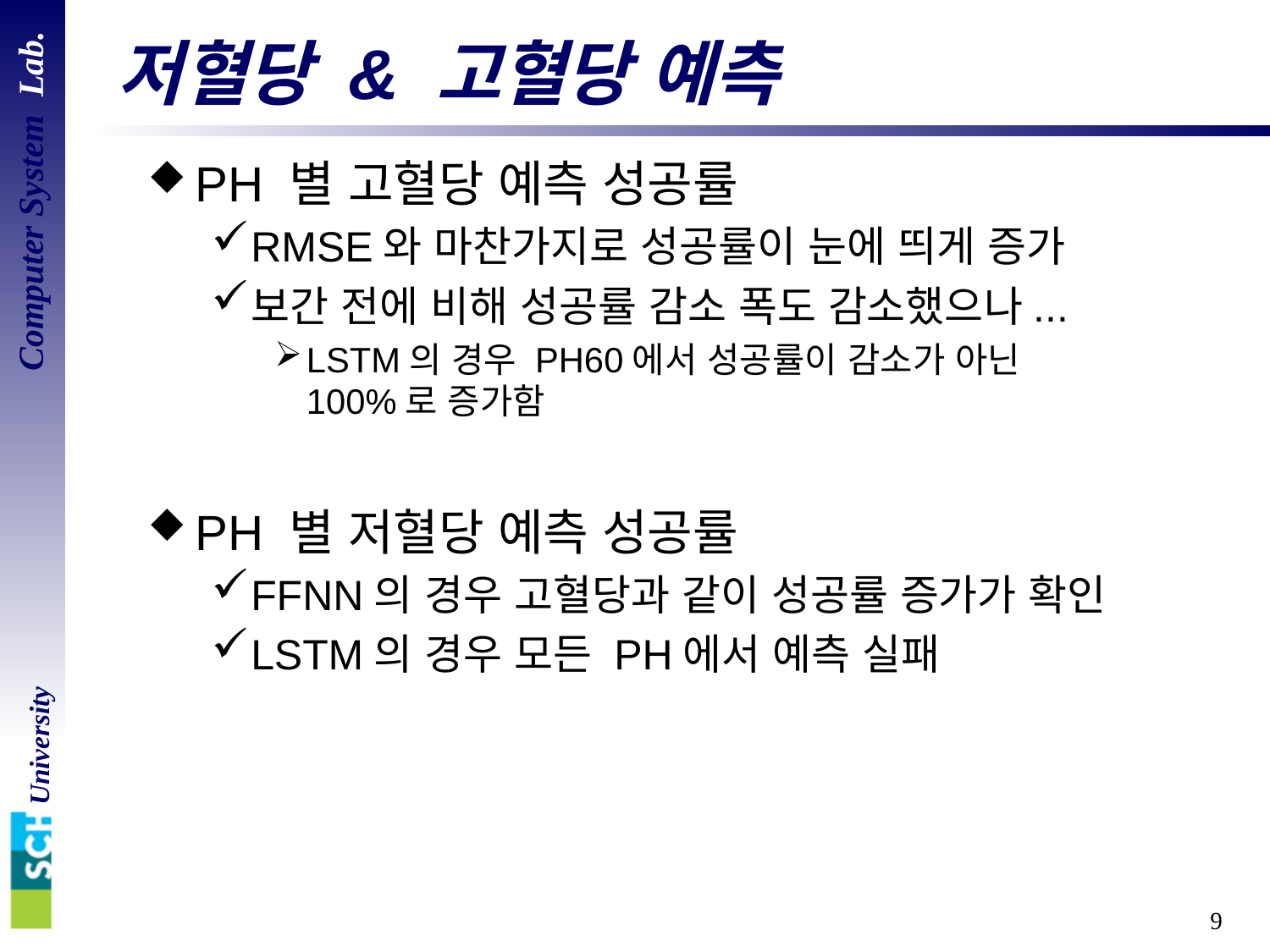

# 저혈당 & 고혈당 예측

PH 별 고혈당 예측 성공률
RMSE와 마찬가지로 성공률이 눈에 띄게 증가
보간 전에 비해 성공률 감소 폭도 감소했으나...
LSTM의 경우 PH60에서 성공률이 감소가 아닌
100%로 증가함

PH 별 저혈당 예측 성공률
FFNN의 경우 고혈당과 같이 성공률 증가가 확인
LSTM의 경우 모든 PH에서 예측 실패